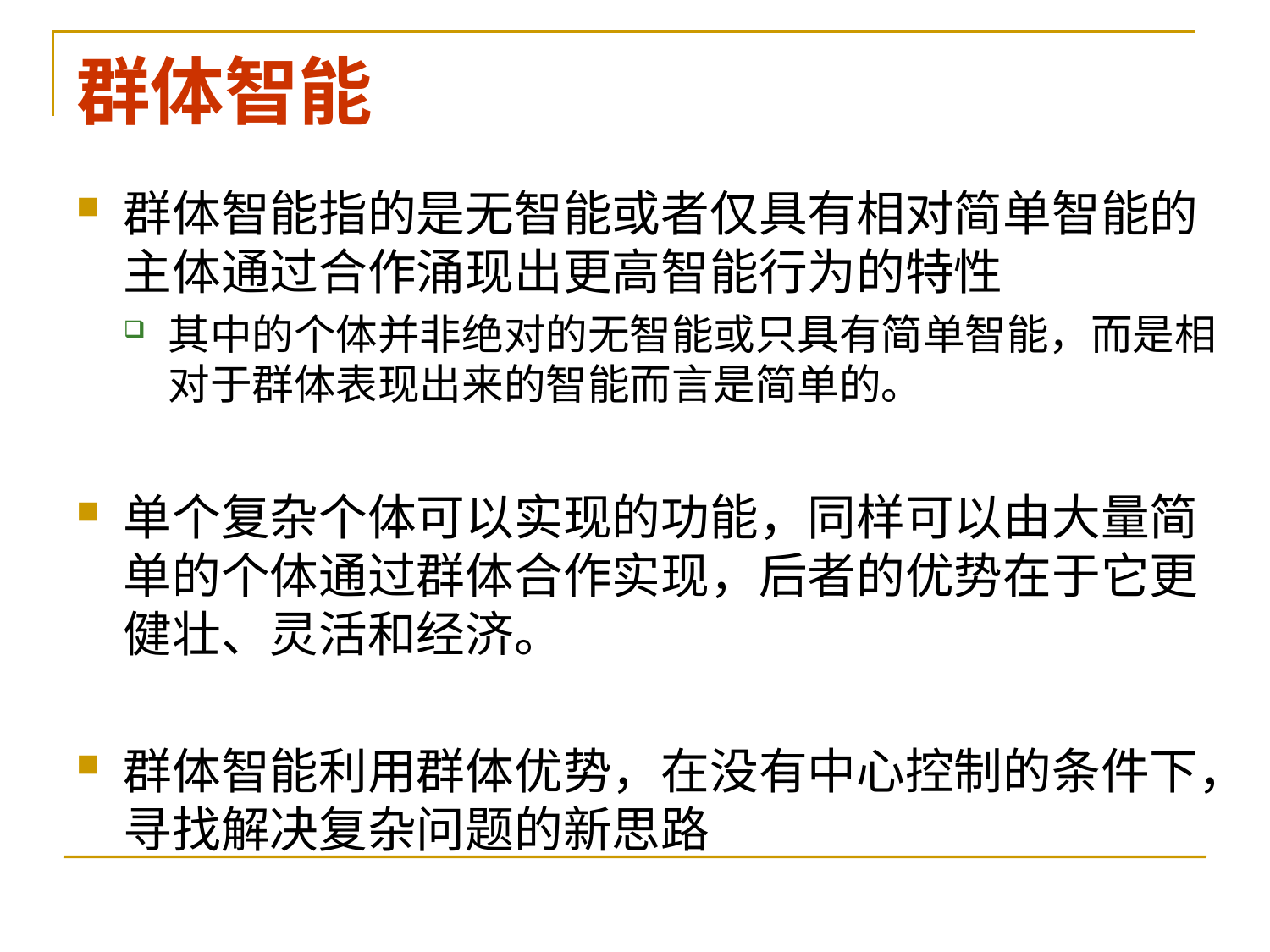

# 群体智能
群体智能指的是无智能或者仅具有相对简单智能的主体通过合作涌现出更高智能行为的特性
其中的个体并非绝对的无智能或只具有简单智能，而是相对于群体表现出来的智能而言是简单的。

单个复杂个体可以实现的功能，同样可以由大量简单的个体通过群体合作实现，后者的优势在于它更健壮、灵活和经济。

群体智能利用群体优势，在没有中心控制的条件下，寻找解决复杂问题的新思路